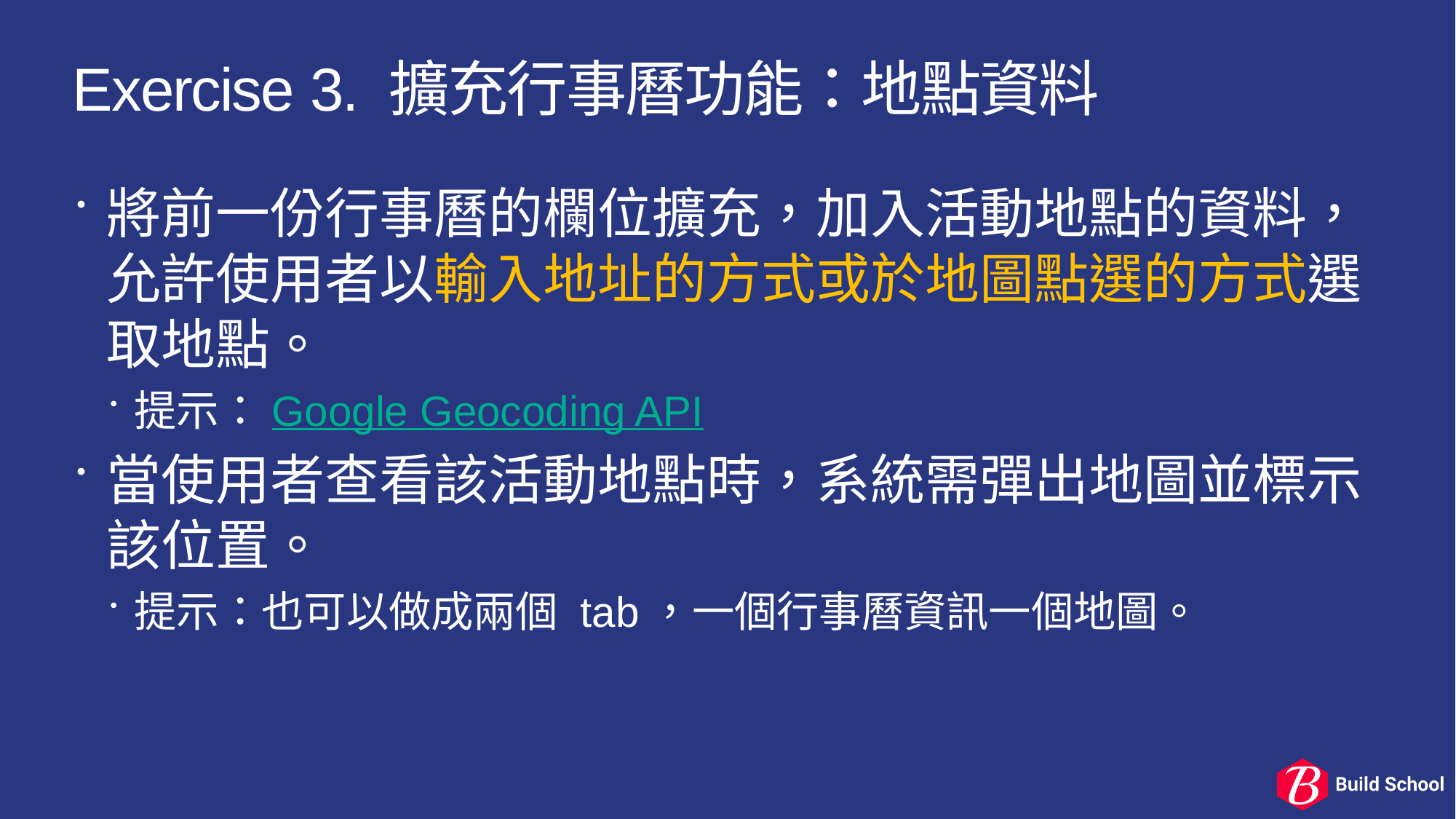

# Exercise 3. 擴充行事曆功能：地點資料
將前一份行事曆的欄位擴充，加入活動地點的資料，允許使用者以輸入地址的方式或於地圖點選的方式選取地點。
提示：Google Geocoding API
當使用者查看該活動地點時，系統需彈出地圖並標示該位置。
提示：也可以做成兩個 tab，一個行事曆資訊一個地圖。